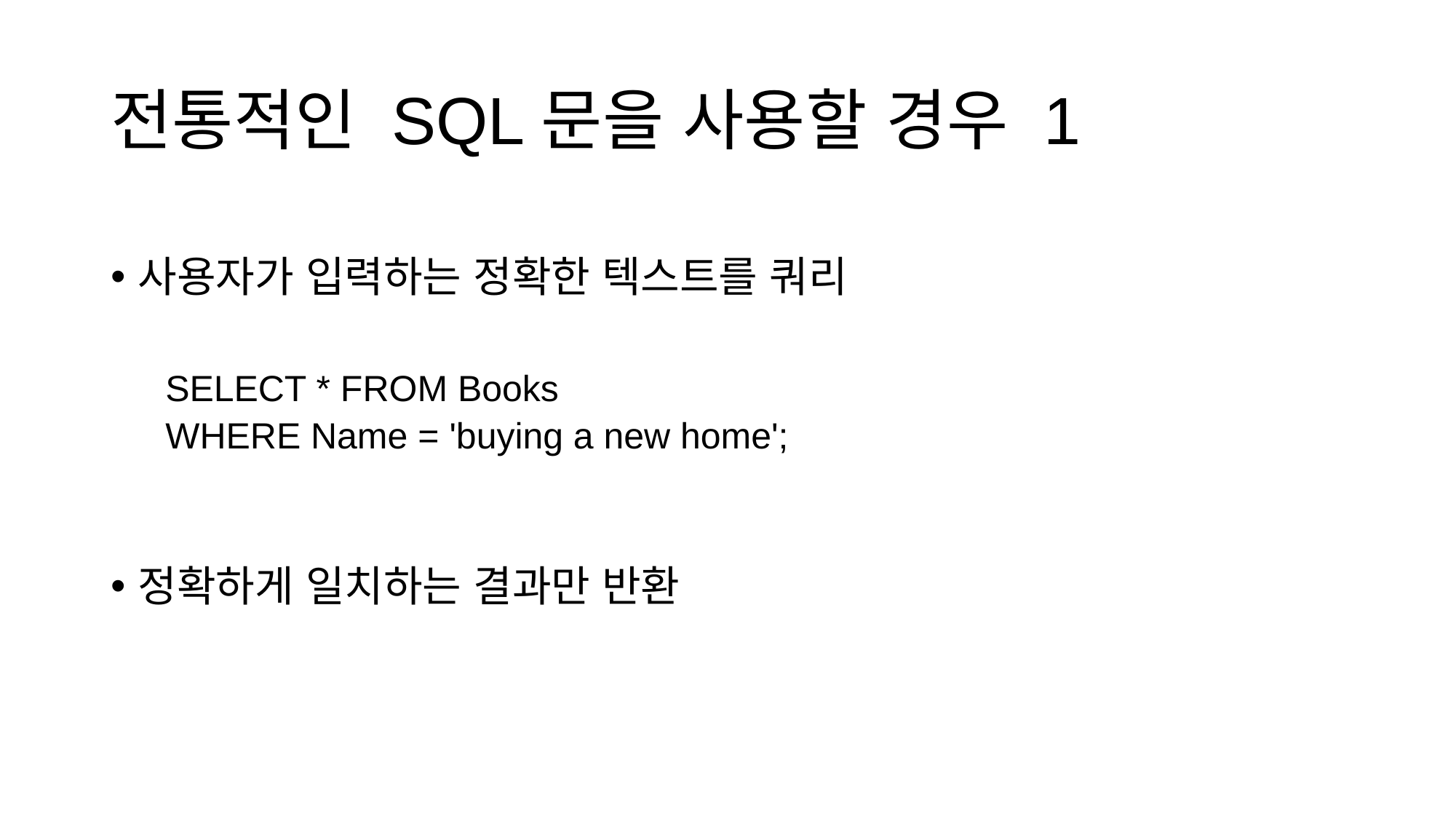

# 전통적인 SQL문을 사용할 경우 1
사용자가 입력하는 정확한 텍스트를 쿼리

SELECT * FROM Books
WHERE Name = 'buying a new home';

정확하게 일치하는 결과만 반환